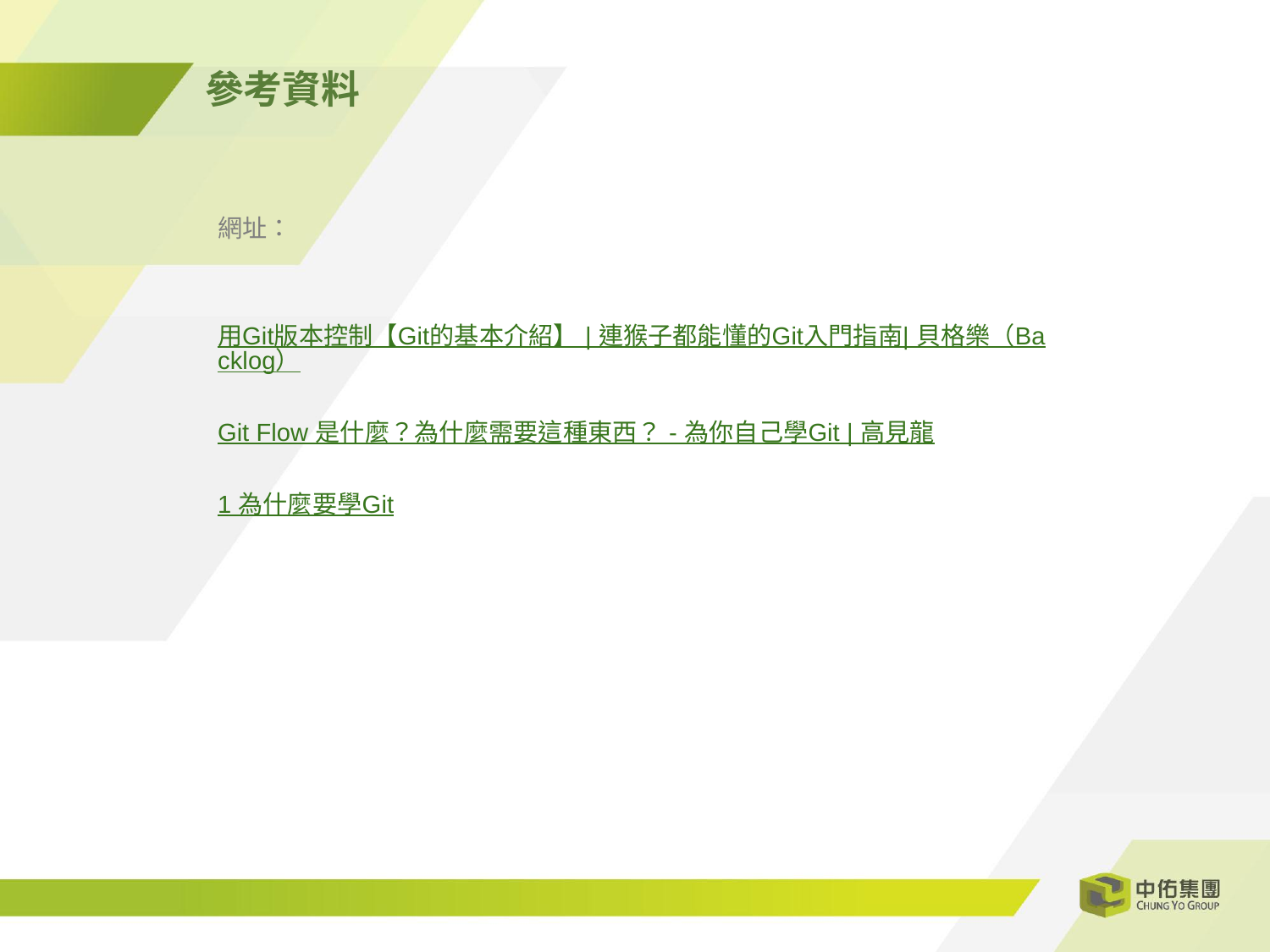

參考資料

網址：

用Git版本控制【Git的基本介紹】 | 連猴子都能懂的Git入門指南| 貝格樂（Backlog）

Git Flow 是什麼？為什麼需要這種東西？ - 為你自己學Git | 高見龍

1 為什麼要學Git